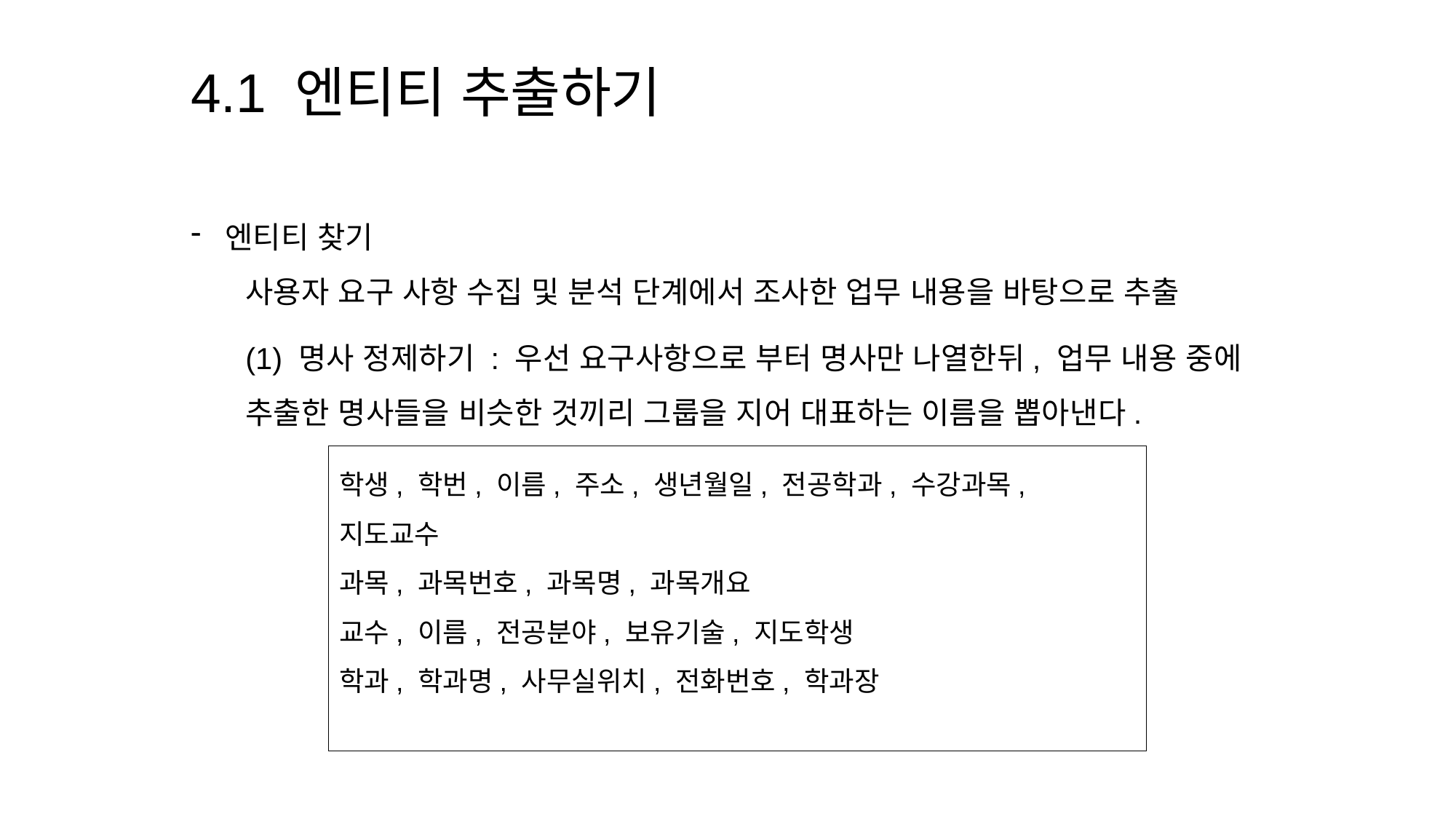

4.1 엔티티 추출하기
엔티티 찾기
사용자 요구 사항 수집 및 분석 단계에서 조사한 업무 내용을 바탕으로 추출
(1) 명사 정제하기 : 우선 요구사항으로 부터 명사만 나열한뒤, 업무 내용 중에 추출한 명사들을 비슷한 것끼리 그룹을 지어 대표하는 이름을 뽑아낸다.
학생, 학번, 이름, 주소, 생년월일, 전공학과, 수강과목, 지도교수
과목, 과목번호, 과목명, 과목개요
교수, 이름, 전공분야, 보유기술, 지도학생
학과, 학과명, 사무실위치, 전화번호, 학과장